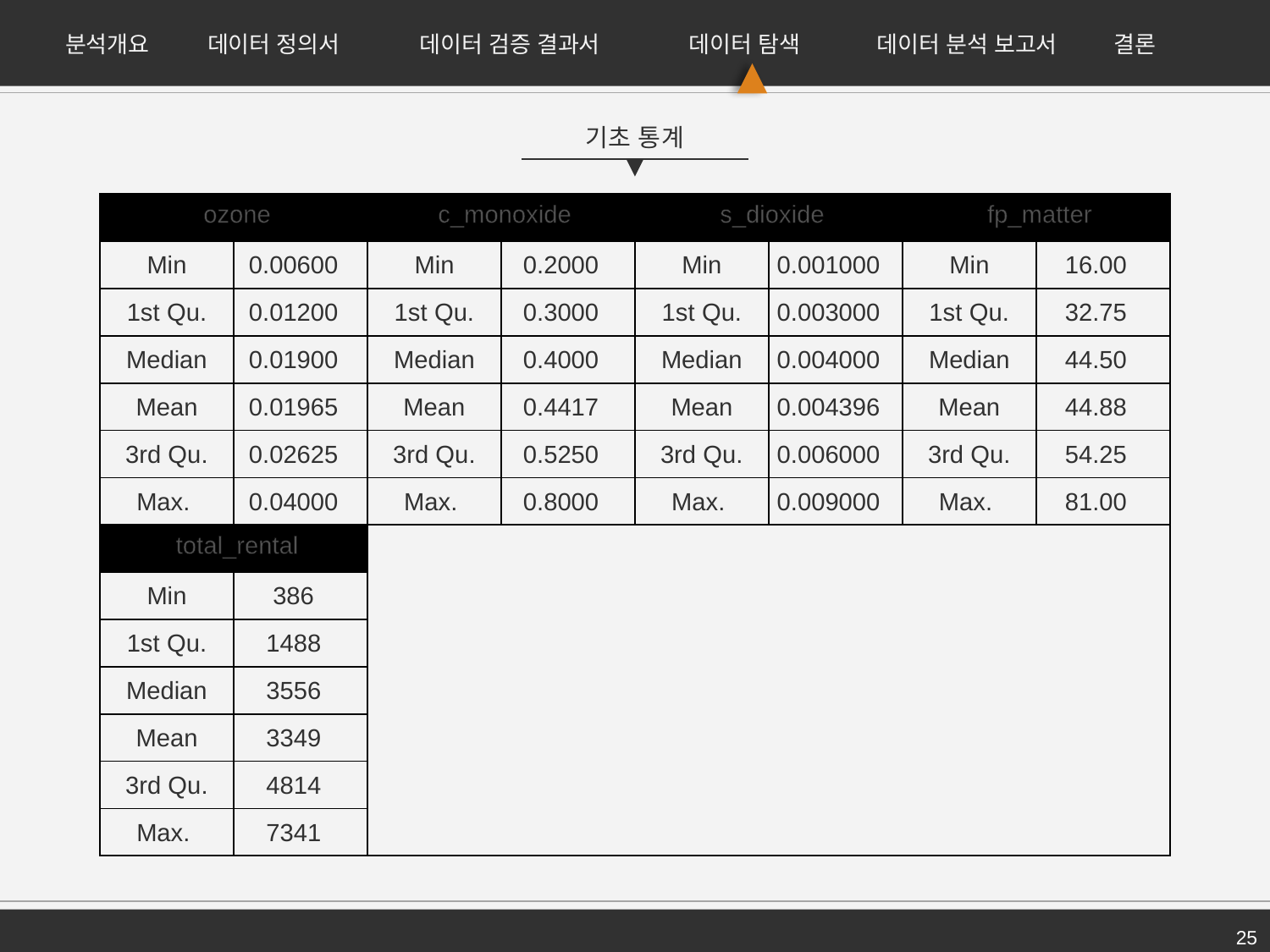

분석개요
데이터 정의서
데이터 검증 결과서
데이터 탐색
데이터 분석 보고서
결론

기초 통계

| ozone |  | c\_monoxide |  | s\_dioxide |  | fp\_matter |  |
| --- | --- | --- | --- | --- | --- | --- | --- |
| Min | 0.00600 | Min | 0.2000 | Min | 0.001000 | Min | 16.00 |
| 1st Qu. | 0.01200 | 1st Qu. | 0.3000 | 1st Qu. | 0.003000 | 1st Qu. | 32.75 |
| Median | 0.01900 | Median | 0.4000 | Median | 0.004000 | Median | 44.50 |
| Mean | 0.01965 | Mean | 0.4417 | Mean | 0.004396 | Mean | 44.88 |
| 3rd Qu. | 0.02625 | 3rd Qu. | 0.5250 | 3rd Qu. | 0.006000 | 3rd Qu. | 54.25 |
| Max. | 0.04000 | Max. | 0.8000 | Max. | 0.009000 | Max. | 81.00 |
| total\_rental |  |  |  |  |  |  |  |
| Min | 386 |  |  |  |  |  |  |
| 1st Qu. | 1488 |  |  |  |  |  |  |
| Median | 3556 |  |  |  |  |  |  |
| Mean | 3349 |  |  |  |  |  |  |
| 3rd Qu. | 4814 |  |  |  |  |  |  |
| Max. | 7341 |  |  |  |  |  |  |

25